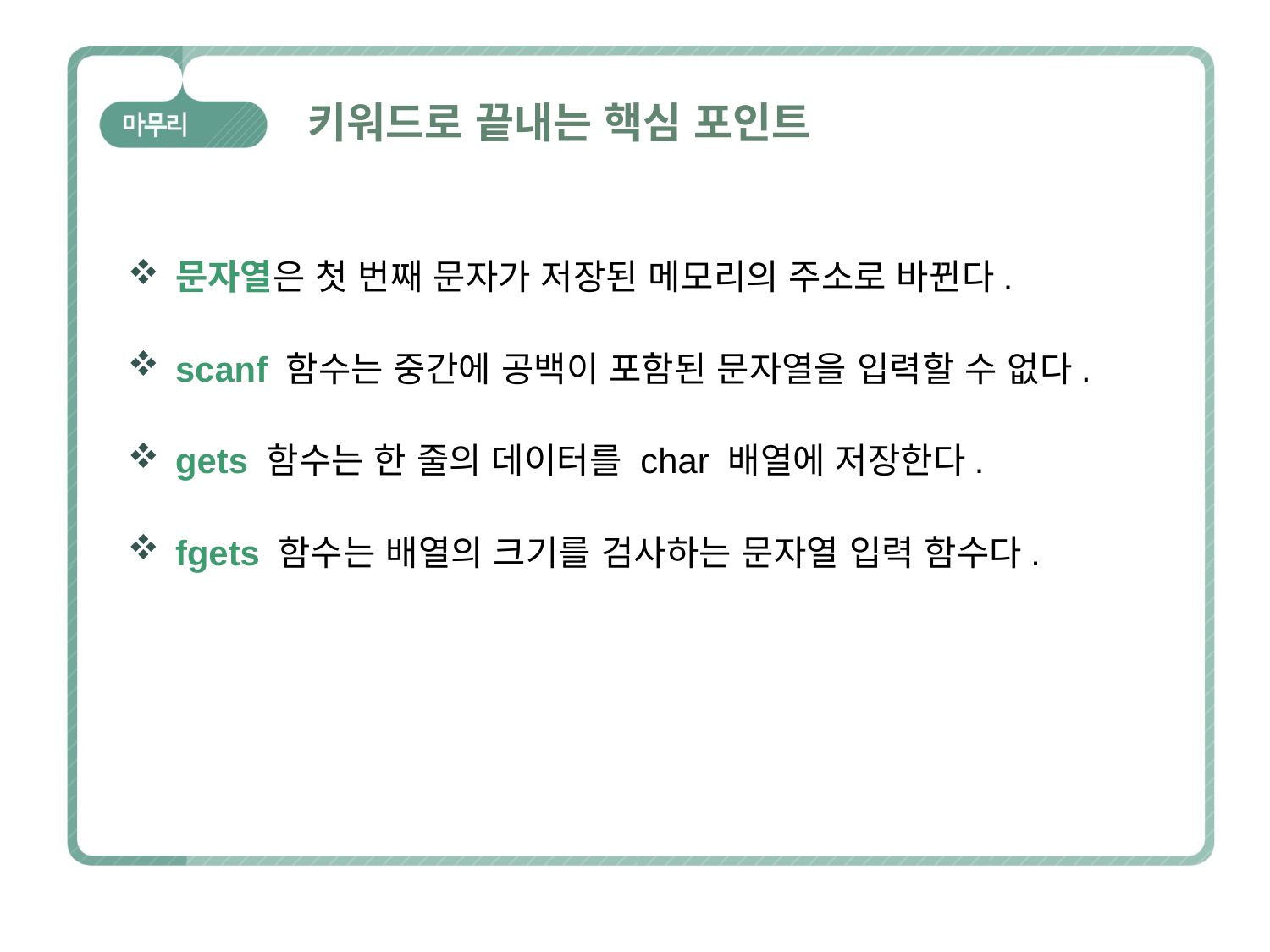

# 키워드로 끝내는 핵심 포인트
문자열은 첫 번째 문자가 저장된 메모리의 주소로 바뀐다.
scanf 함수는 중간에 공백이 포함된 문자열을 입력할 수 없다.
gets 함수는 한 줄의 데이터를 char 배열에 저장한다.
fgets 함수는 배열의 크기를 검사하는 문자열 입력 함수다.